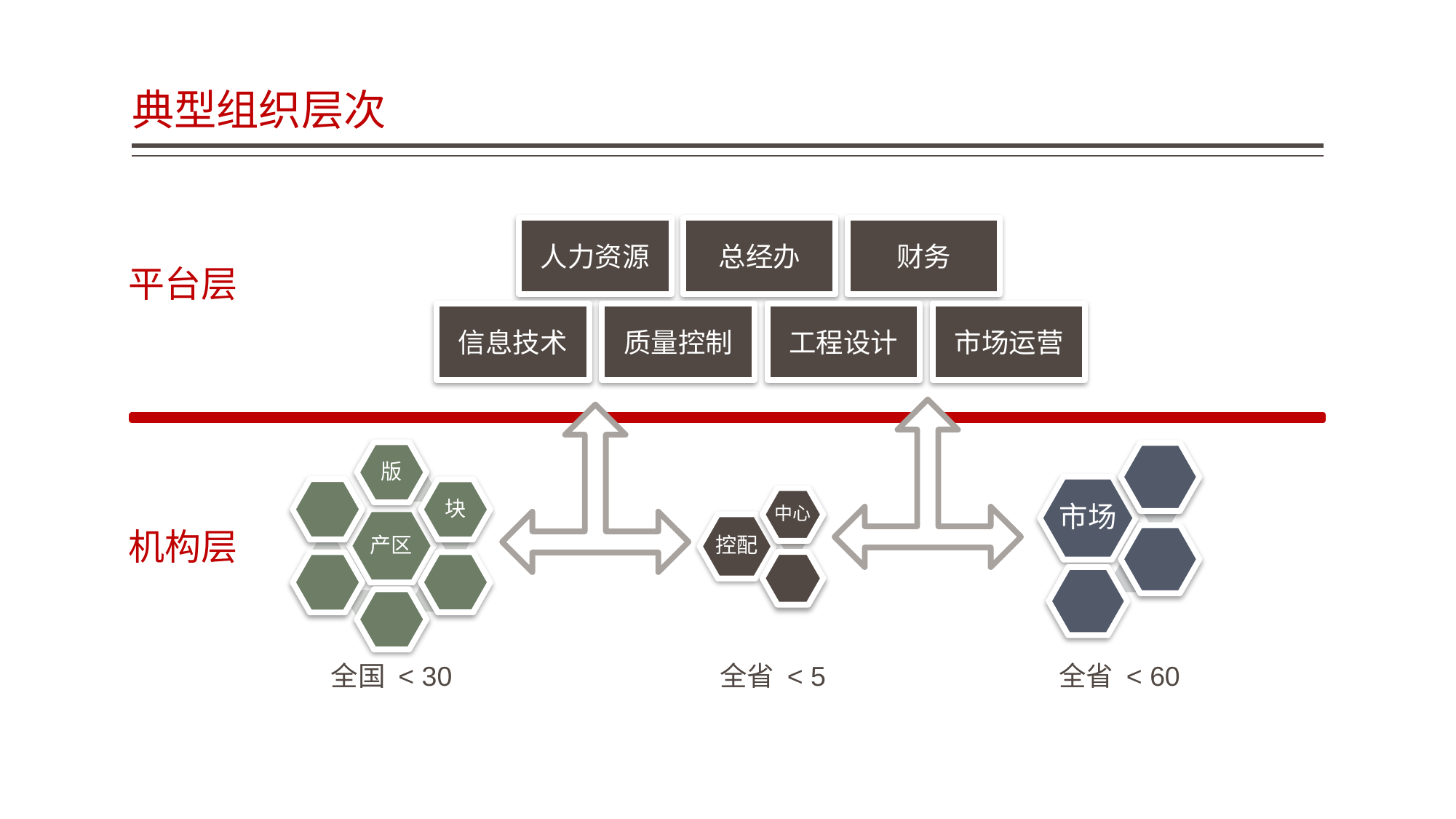

# 典型组织层次
人力资源
总经办
财务
平台层
信息技术
质量控制
工程设计
市场运营

产区
版
块

市场

控配
中心

机构层
全国 < 30
全省 < 5
全省 < 60